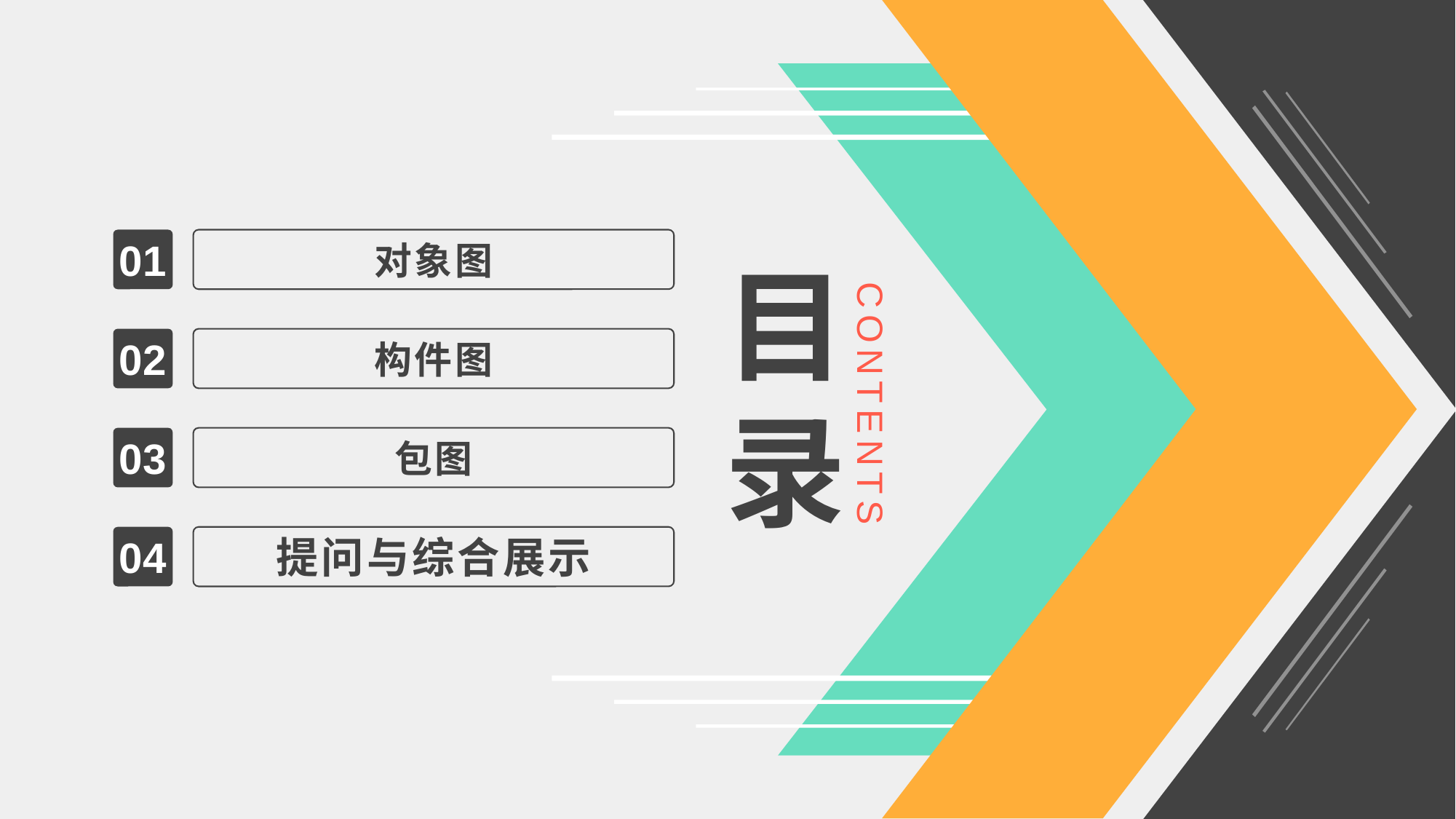

01
对象图
目
录
02
构件图
CONTENTS
03
包图

04
提问与综合展示